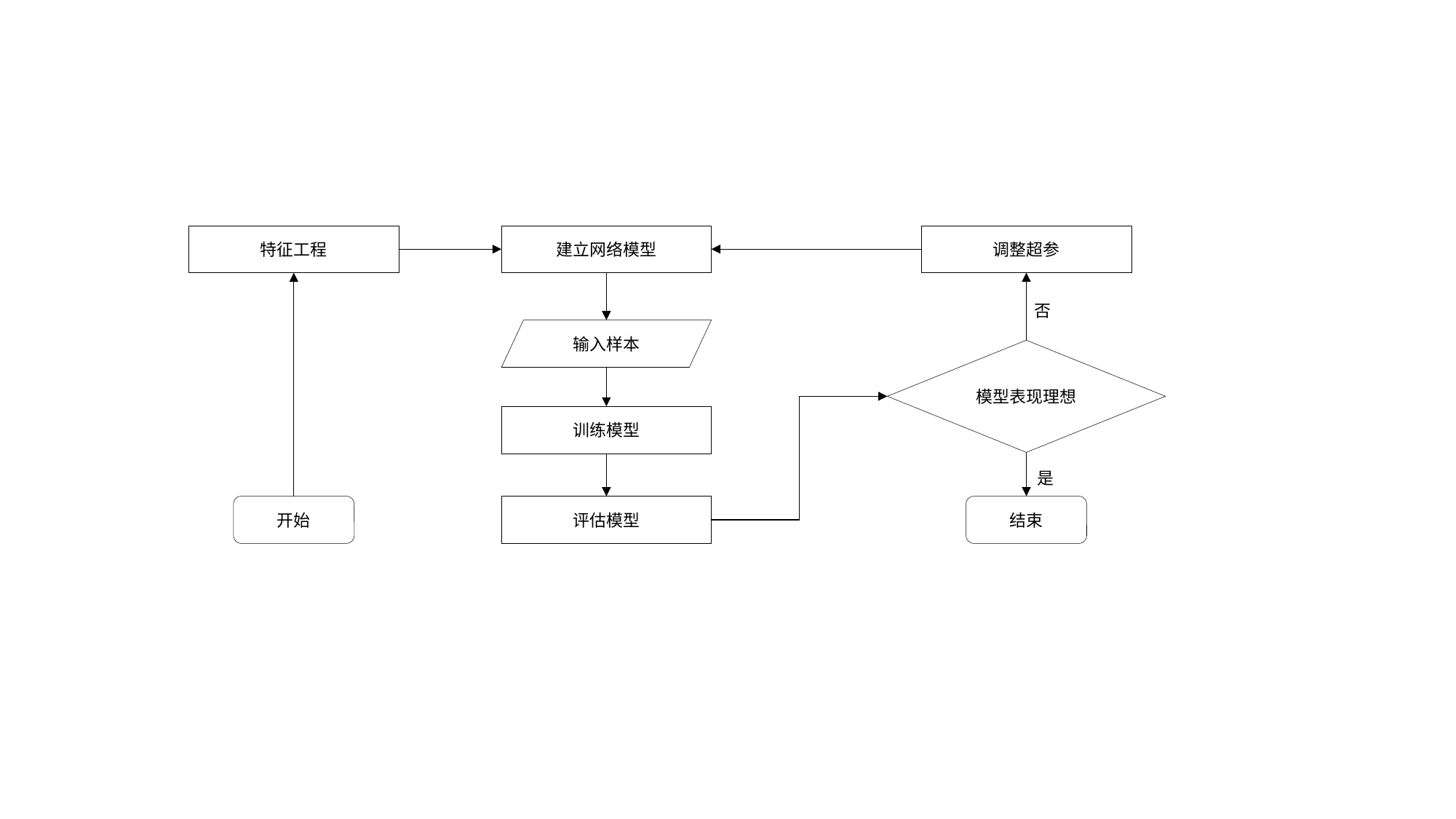

特征工程
建立网络模型
调整超参
否
输入样本
模型表现理想
训练模型
是
开始
评估模型
结束